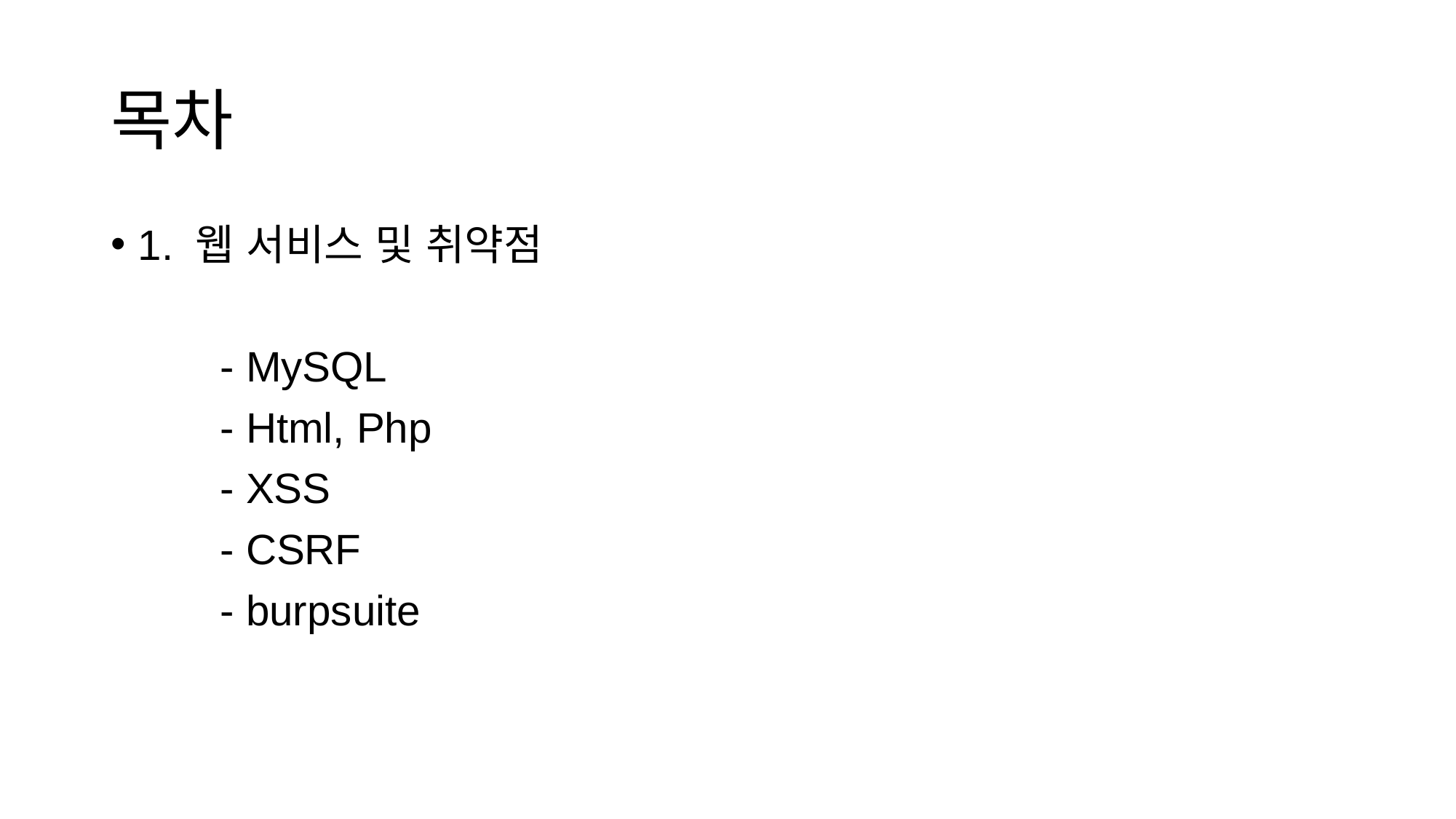

# 목차
1. 웹 서비스 및 취약점

	- MySQL
	- Html, Php
	- XSS
	- CSRF
	- burpsuite